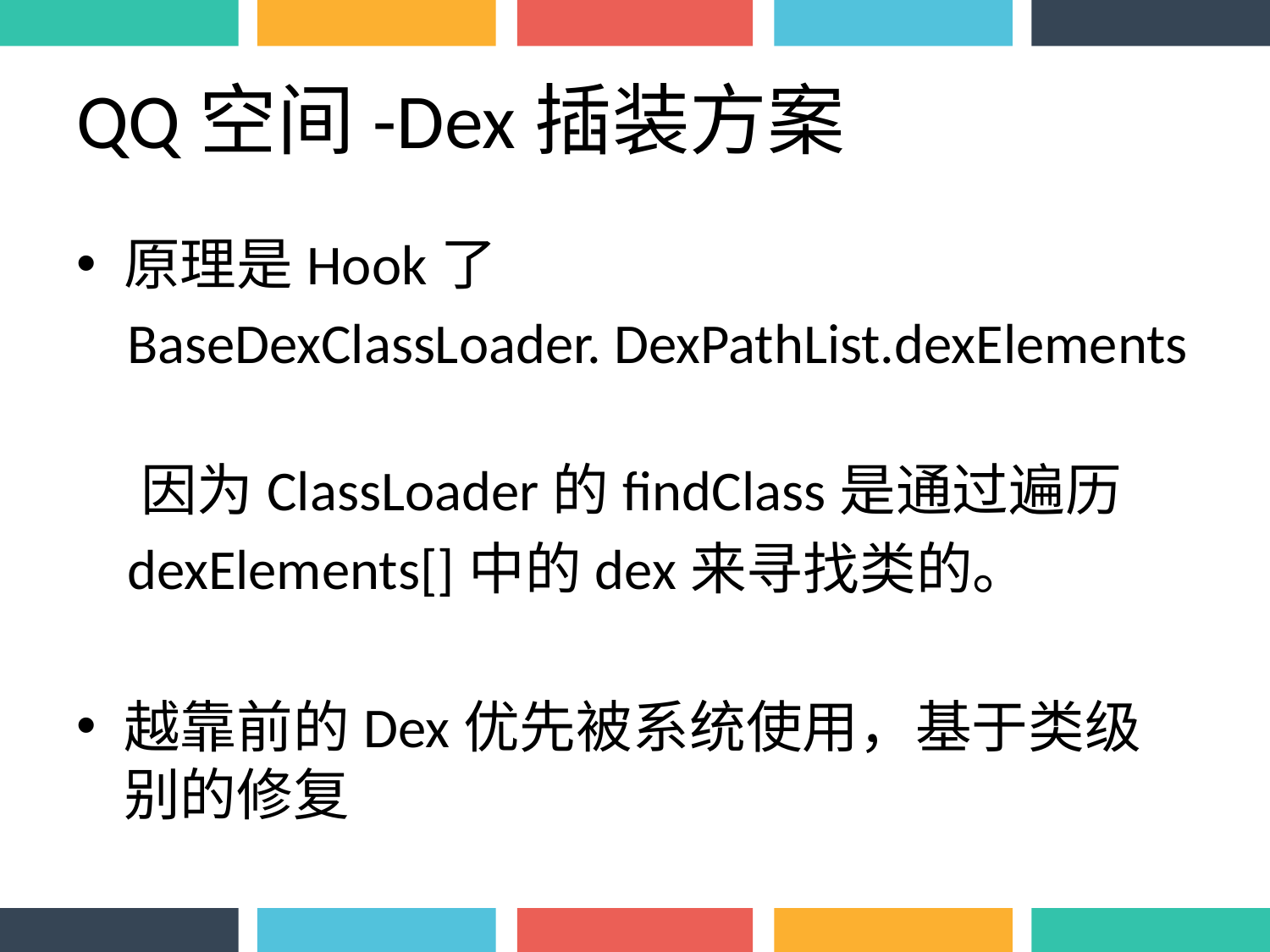

# QQ空间-Dex插装方案
原理是Hook了
    BaseDexClassLoader. DexPathList.dexElements
    因为ClassLoader的findClass是通过遍历
    dexElements[]中的dex来寻找类的。

越靠前的Dex优先被系统使用，基于类级别的修复